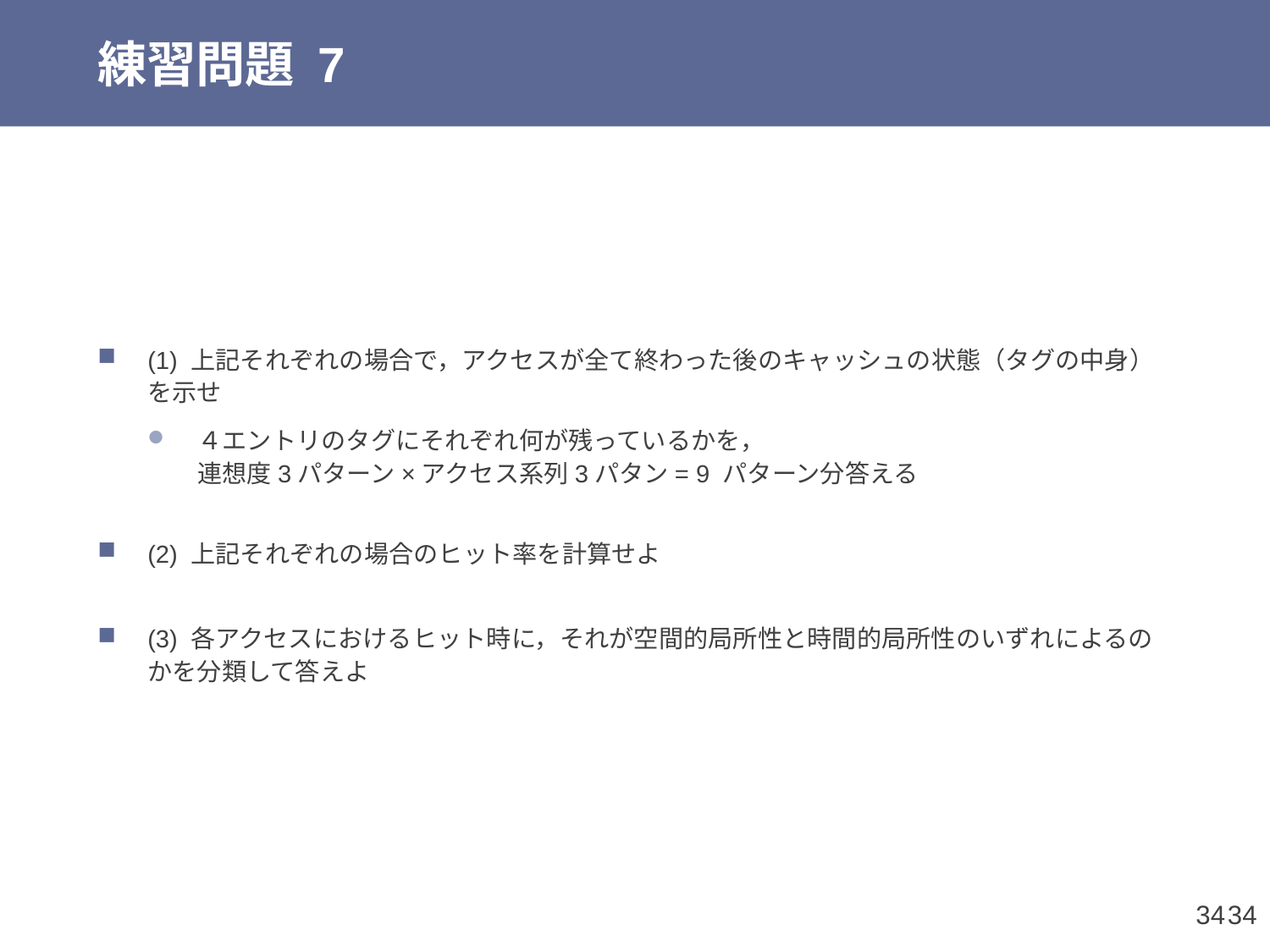

# 練習問題 7
(1) 上記それぞれの場合で，アクセスが全て終わった後のキャッシュの状態（タグの中身）を示せ
４エントリのタグにそれぞれ何が残っているかを，
連想度3パターン×アクセス系列3パタン= 9 パターン分答える
(2) 上記それぞれの場合のヒット率を計算せよ
(3) 各アクセスにおけるヒット時に，それが空間的局所性と時間的局所性のいずれによるのかを分類して答えよ
34